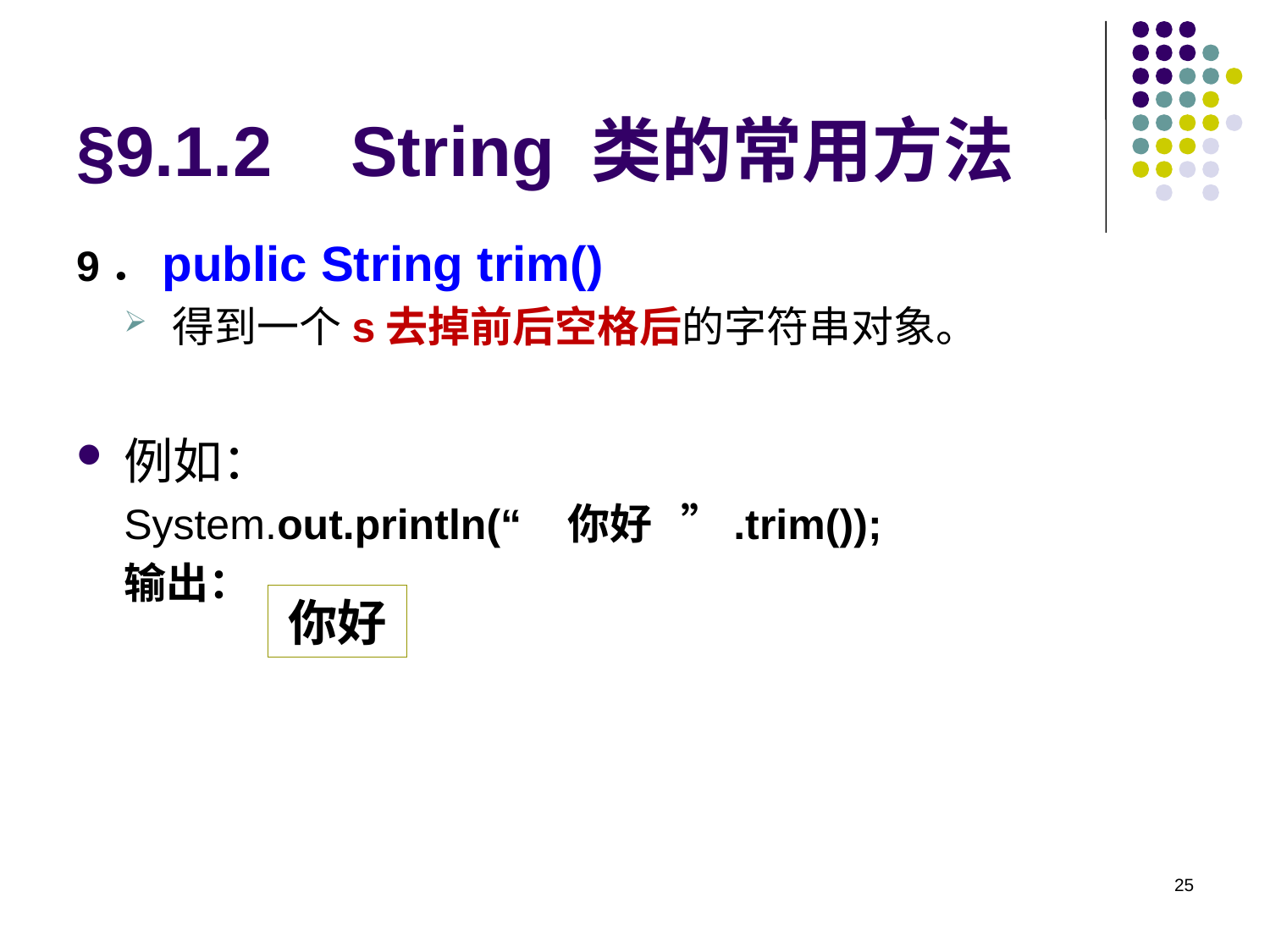

# §9.1.2    String 类的常用方法
9．public String trim()
得到一个s去掉前后空格后的字符串对象。

例如：
System.out.println(“   你好   ”.trim());
输出：
你好
25